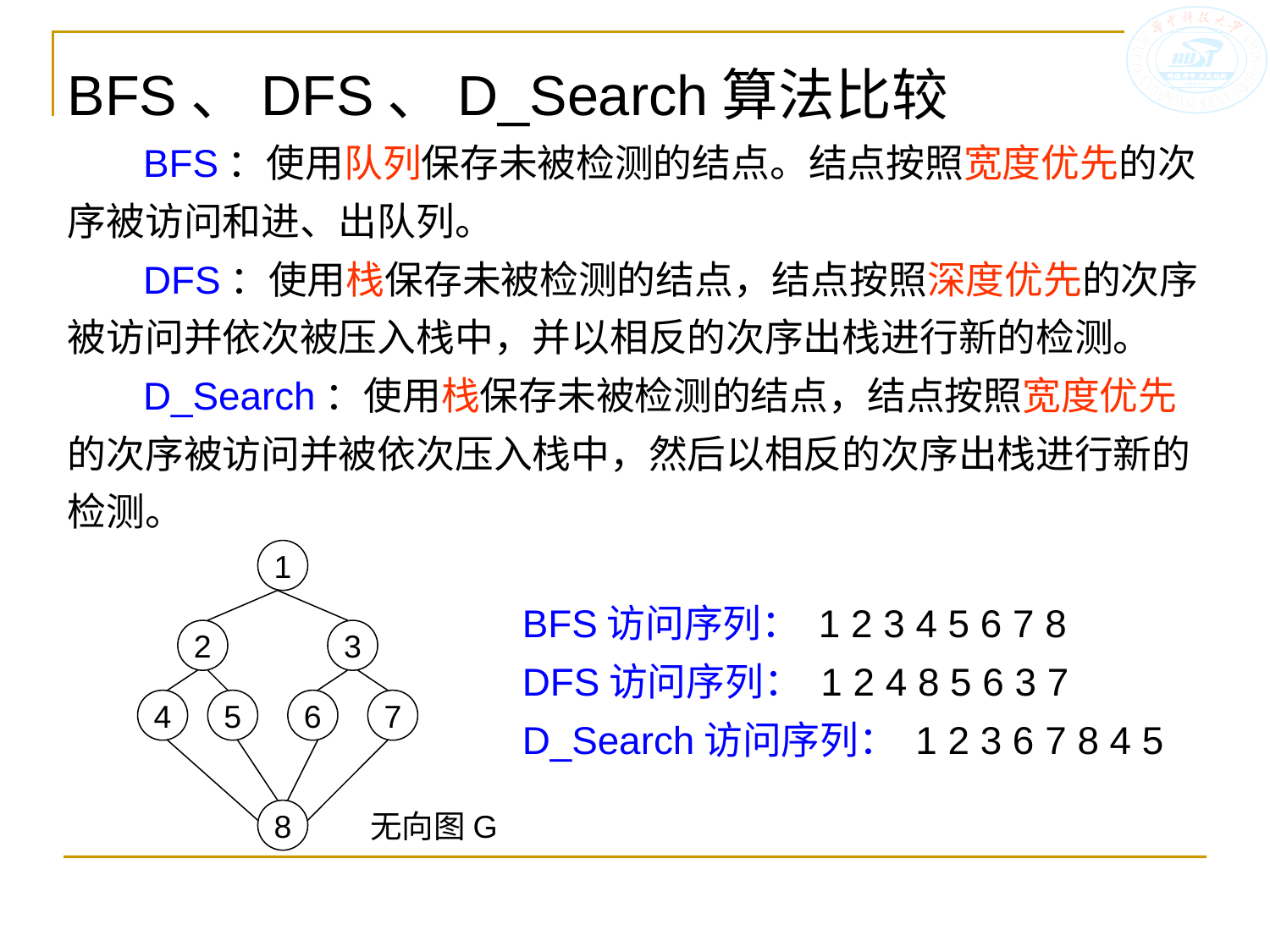

BFS、DFS、D_Search算法比较
       BFS：使用队列保存未被检测的结点。结点按照宽度优先的次序被访问和进、出队列。
       DFS：使用栈保存未被检测的结点，结点按照深度优先的次序被访问并依次被压入栈中，并以相反的次序出栈进行新的检测。
       D_Search：使用栈保存未被检测的结点，结点按照宽度优先的次序被访问并被依次压入栈中，然后以相反的次序出栈进行新的检测。

1

2
3

4
5
6
7

8
无向图G
BFS访问序列： 1 2 3 4 5 6 7 8
DFS访问序列： 1 2 4 8 5 6 3 7
D_Search访问序列： 1 2 3 6 7 8 4 5